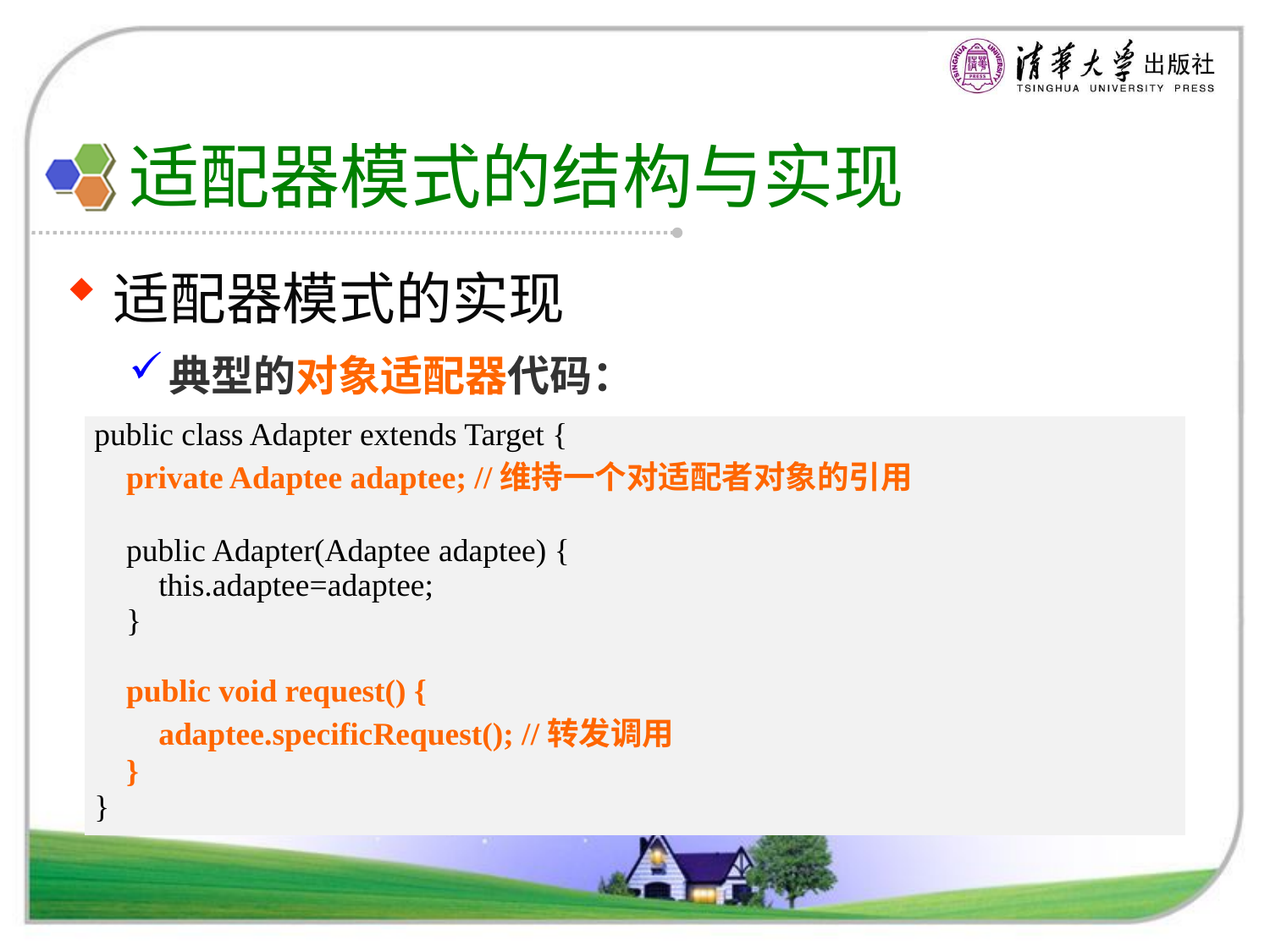

# 适配器模式的结构与实现
适配器模式的实现
典型的对象适配器代码：
| public class Adapter extends Target { private Adaptee adaptee; //维持一个对适配者对象的引用 public Adapter(Adaptee adaptee) { this.adaptee=adaptee; } public void request() { adaptee.specificRequest(); //转发调用 } } |
| --- |